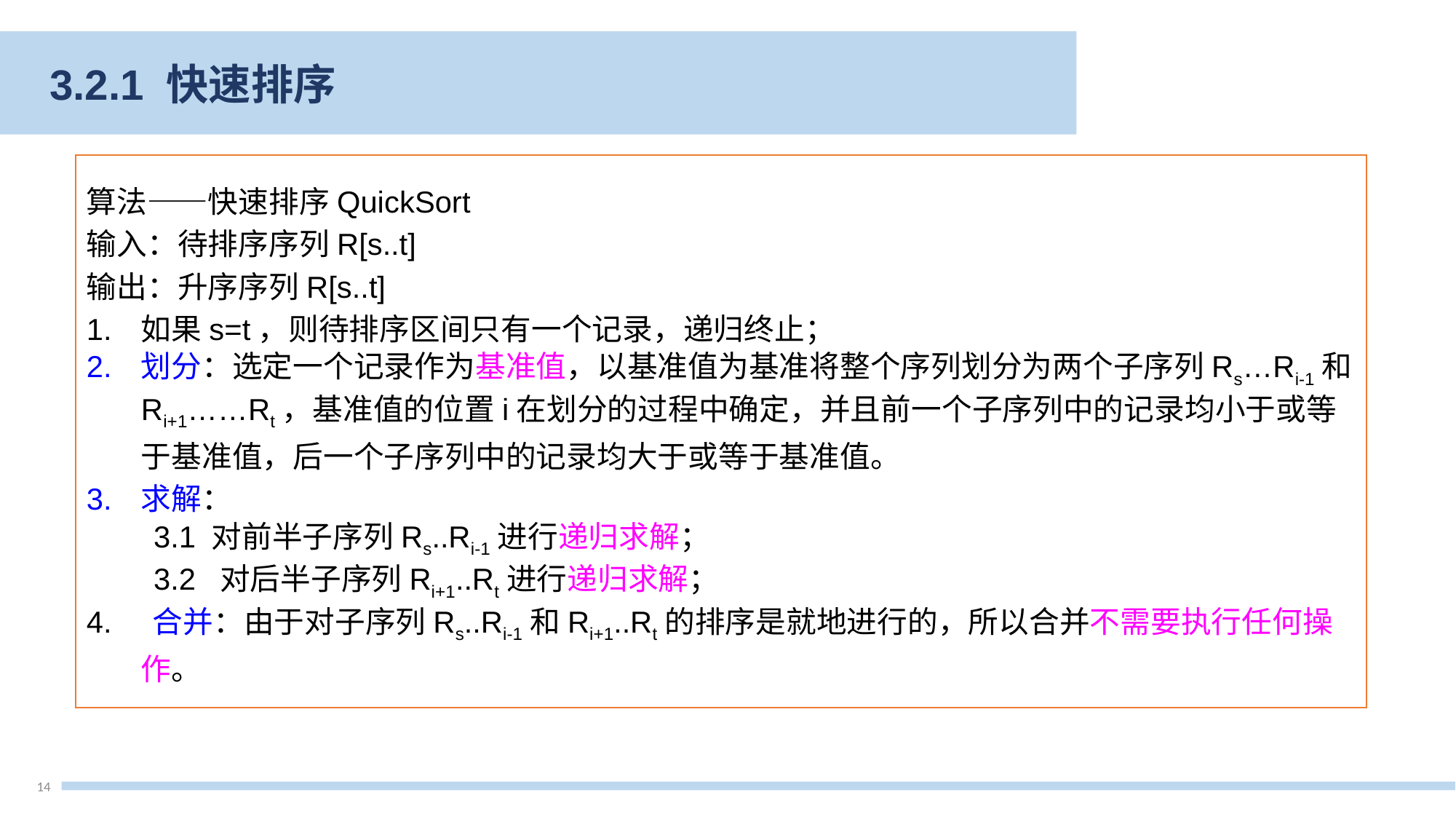

3.2.1 快速排序
算法——快速排序QuickSort
输入：待排序序列R[s..t]
输出：升序序列R[s..t]
如果s=t，则待排序区间只有一个记录，递归终止；
划分：选定一个记录作为基准值，以基准值为基准将整个序列划分为两个子序列Rs…Ri-1和Ri+1……Rt，基准值的位置i在划分的过程中确定，并且前一个子序列中的记录均小于或等于基准值，后一个子序列中的记录均大于或等于基准值。
求解：
        3.1 对前半子序列Rs..Ri-1进行递归求解；
        3.2  对后半子序列Ri+1..Rt进行递归求解；
4.    合并：由于对子序列Rs..Ri-1和Ri+1..Rt的排序是就地进行的，所以合并不需要执行任何操作。
14